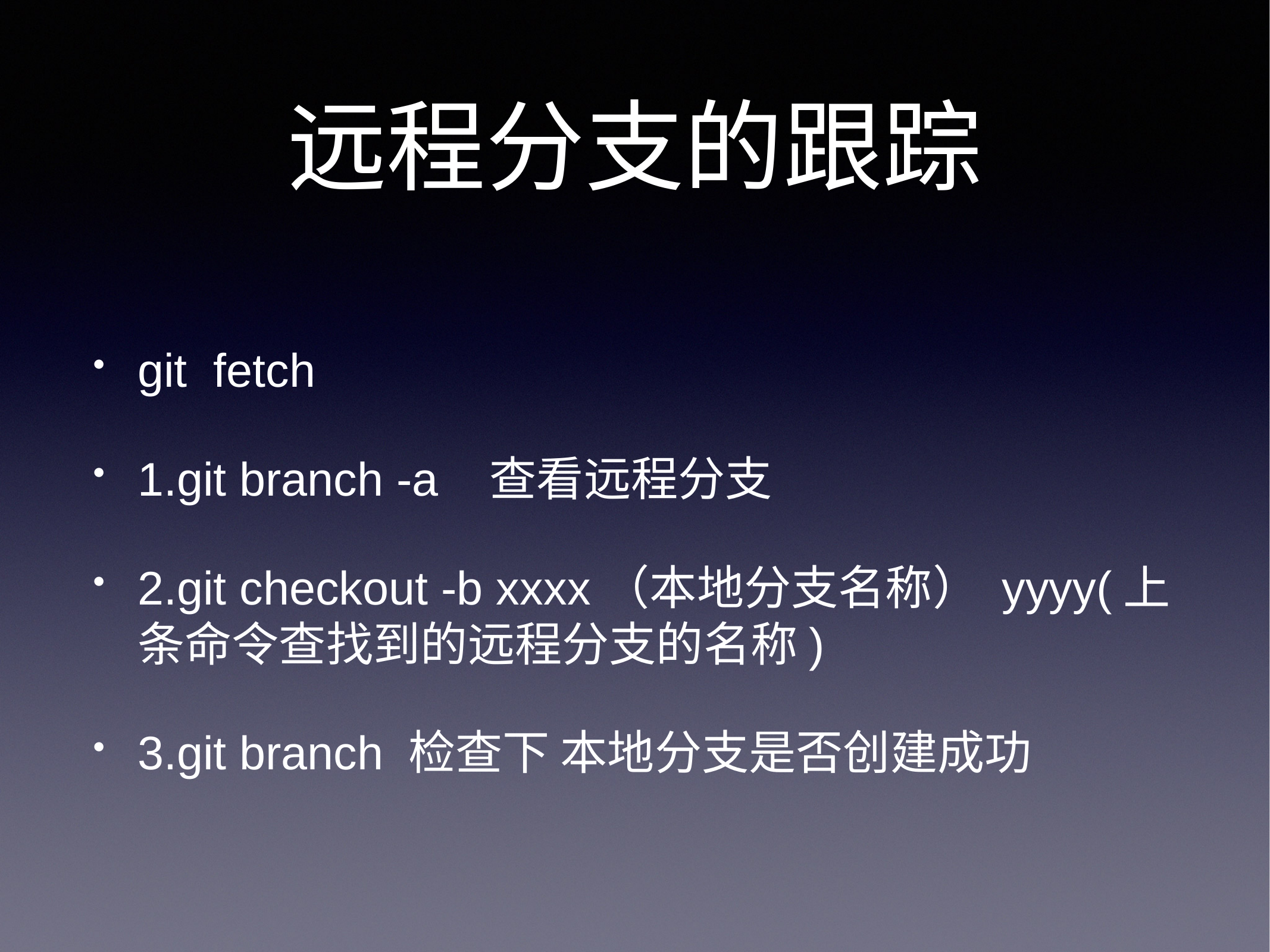

# 远程分支的跟踪
git  fetch
1.git branch -a   查看远程分支
2.git checkout -b xxxx（本地分支名称） yyyy(上条命令查找到的远程分支的名称)
3.git branch 检查下 本地分支是否创建成功